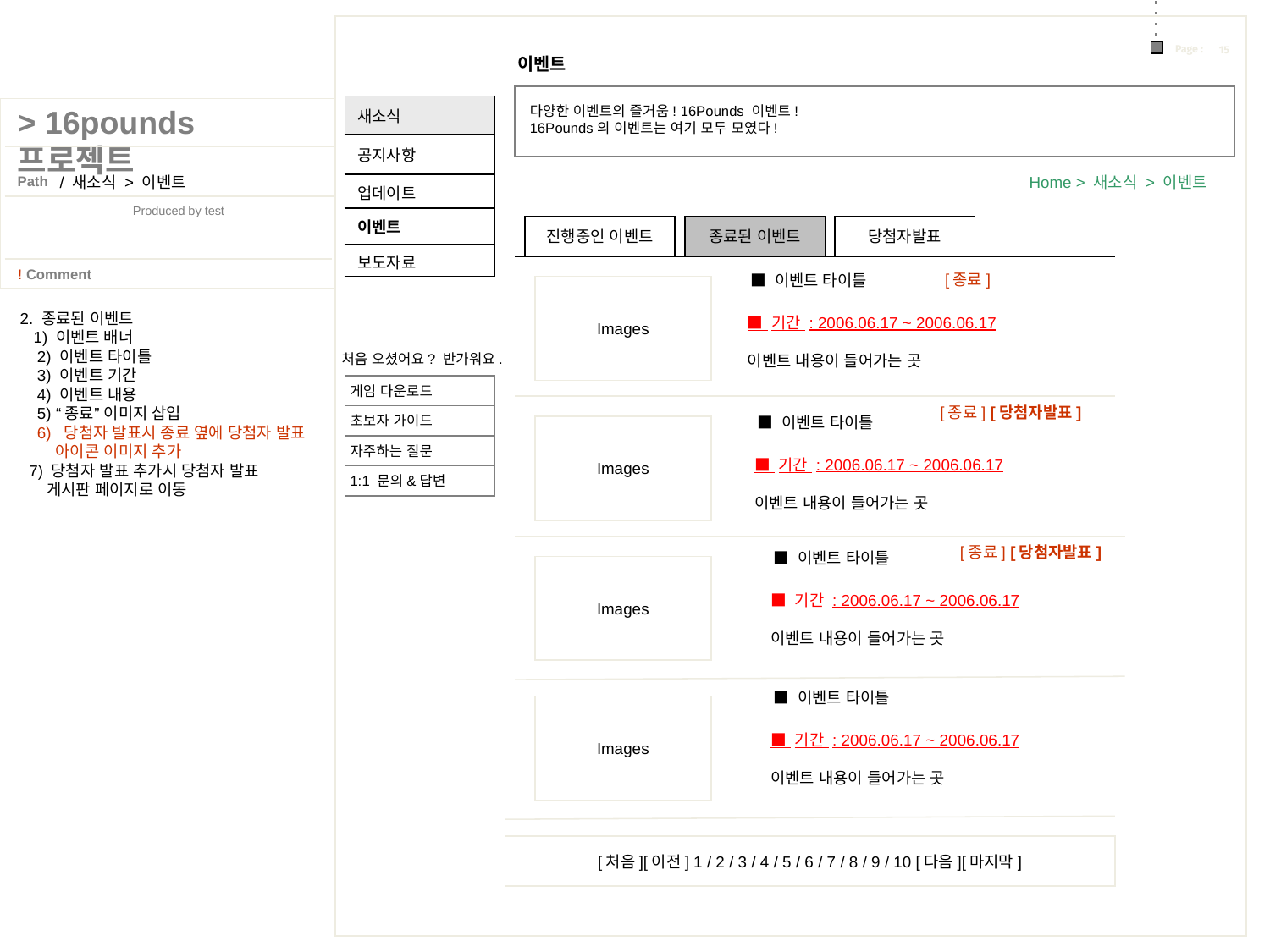

이벤트

| 새소식 |
| --- |
| 공지사항 |
| 업데이트 |
| 이벤트 |
| 보도자료 |
다양한 이벤트의 즐거움! 16Pounds 이벤트!
16Pounds의 이벤트는 여기 모두 모였다!
/ 새소식 > 이벤트
Home > 새소식 > 이벤트
진행중인 이벤트
종료된 이벤트
당첨자발표
[종료]
■ 이벤트 타이틀
Images

2. 종료된 이벤트
   1) 이벤트 배너
   2) 이벤트 타이틀
   3) 이벤트 기간
   4) 이벤트 내용
   5) “종료” 이미지 삽입
   6)  당첨자 발표시 종료 옆에 당첨자 발표
        아이콘 이미지 추가
  7) 당첨자 발표 추가시 당첨자 발표
      게시판 페이지로 이동
■ 기간 : 2006.06.17 ~ 2006.06.17

이벤트 내용이 들어가는 곳
처음 오셨어요? 반가워요.
게임 다운로드
[종료] [당첨자발표]
초보자 가이드
■ 이벤트 타이틀
Images
자주하는 질문
■ 기간 : 2006.06.17 ~ 2006.06.17

이벤트 내용이 들어가는 곳
1:1 문의&답변
[종료] [당첨자발표]
■ 이벤트 타이틀
Images
■ 기간 : 2006.06.17 ~ 2006.06.17

이벤트 내용이 들어가는 곳
■ 이벤트 타이틀
Images
■ 기간 : 2006.06.17 ~ 2006.06.17

이벤트 내용이 들어가는 곳
[처음][이전] 1 / 2 / 3 / 4 / 5 / 6 / 7 / 8 / 9 / 10 [다음][마지막]